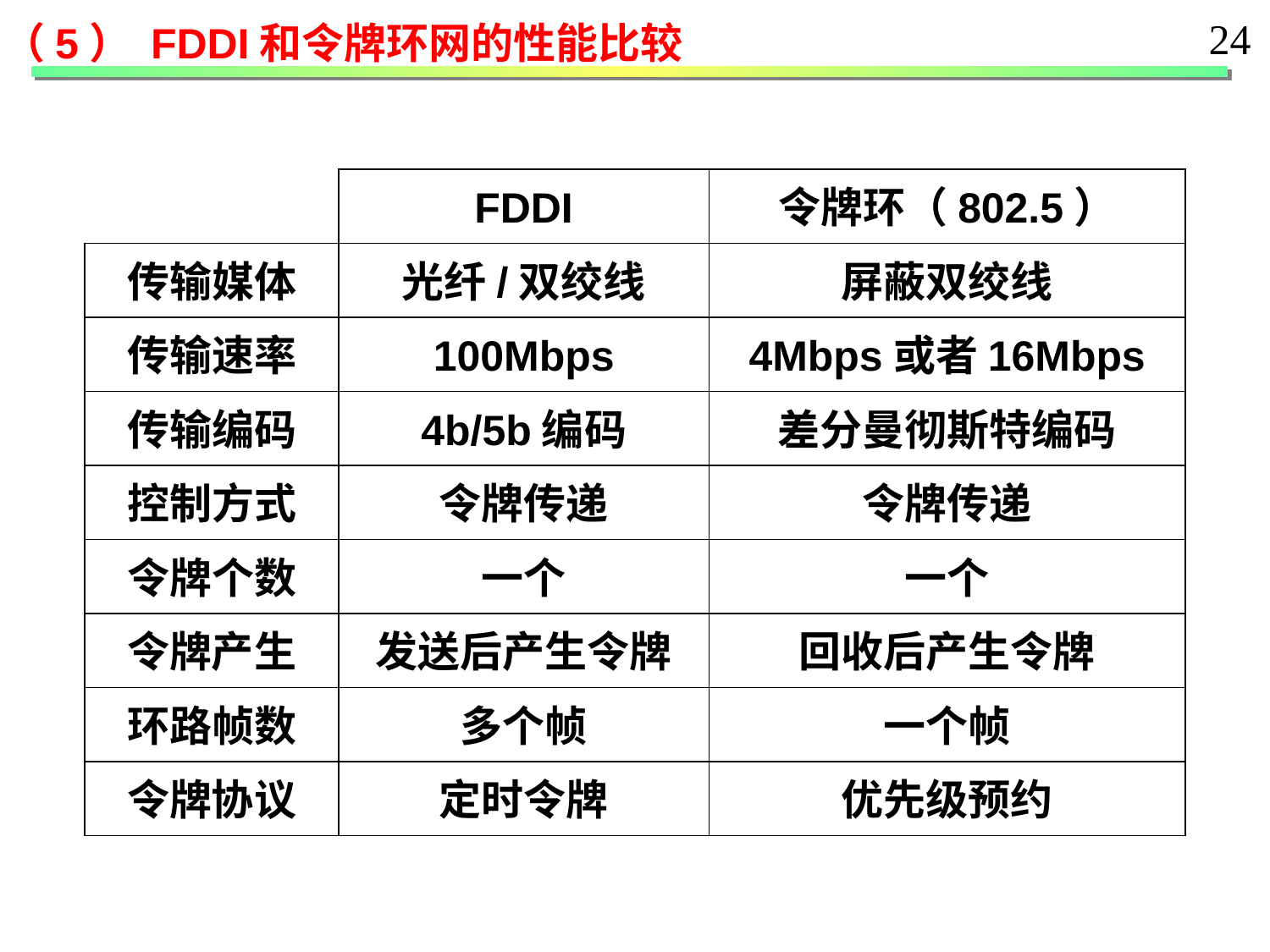

24
（5） FDDI和令牌环网的性能比较

FDDI
令牌环（802.5）
传输媒体
光纤/双绞线
屏蔽双绞线
传输速率
100Mbps
4Mbps或者16Mbps
传输编码
4b/5b编码
差分曼彻斯特编码
控制方式
令牌传递
令牌传递
令牌个数
一个
一个
令牌产生
发送后产生令牌
回收后产生令牌
环路帧数
多个帧
一个帧
令牌协议
定时令牌
优先级预约